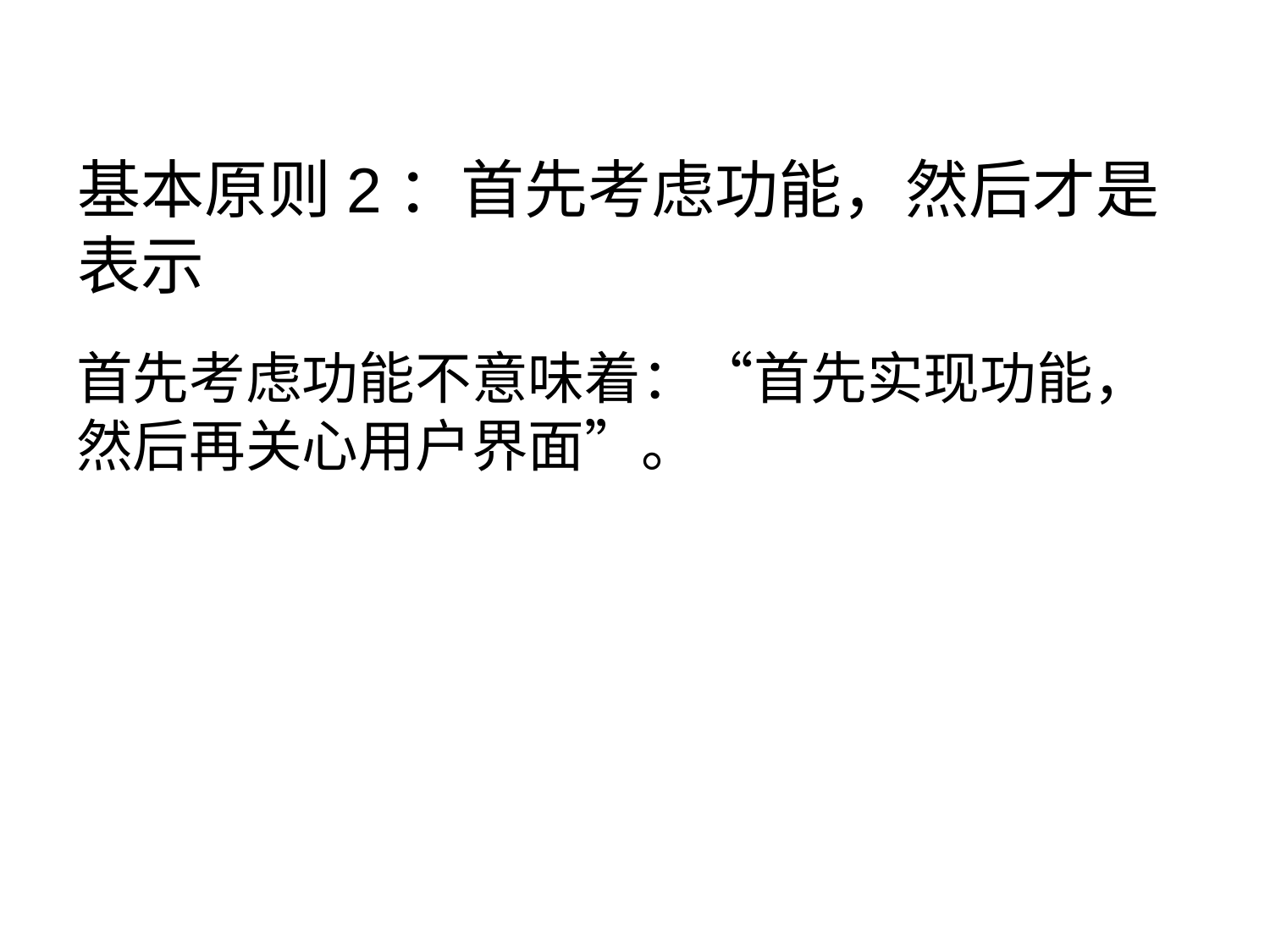

# 基本原则2：首先考虑功能，然后才是表示
首先考虑功能不意味着：“首先实现功能，然后再关心用户界面”。